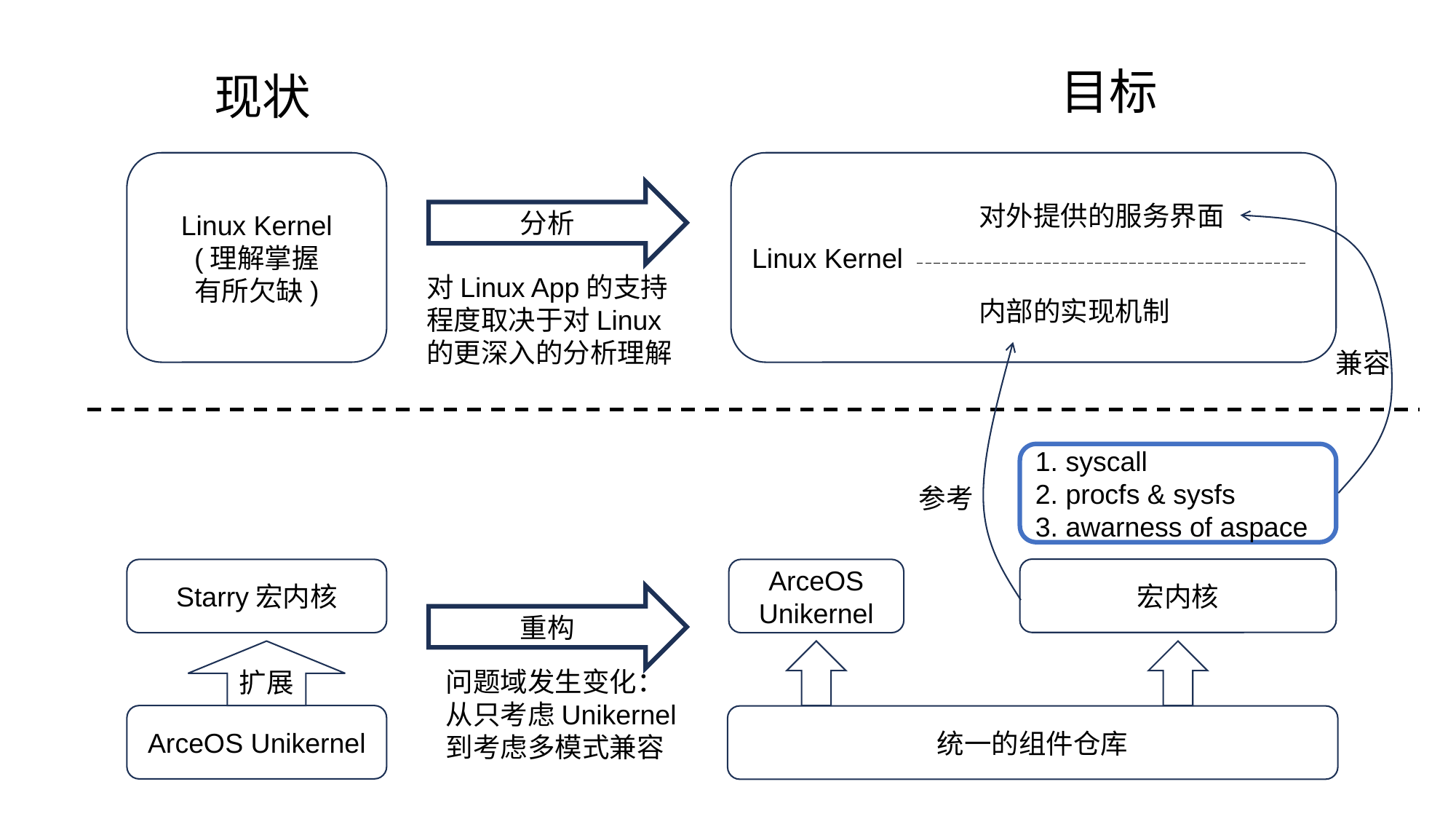

目标
现状
Linux Kernel
Linux Kernel
(理解掌握
有所欠缺)
分析
对外提供的服务界面

对Linux App的支持程度取决于对Linux的更深入的分析理解
内部的实现机制
兼容

1. syscall
2. procfs & sysfs
3. awarness of aspace
参考
宏内核
Starry宏内核
ArceOS Unikernel
重构
扩展

问题域发生变化：
从只考虑Unikernel到考虑多模式兼容
ArceOS Unikernel
统一的组件仓库